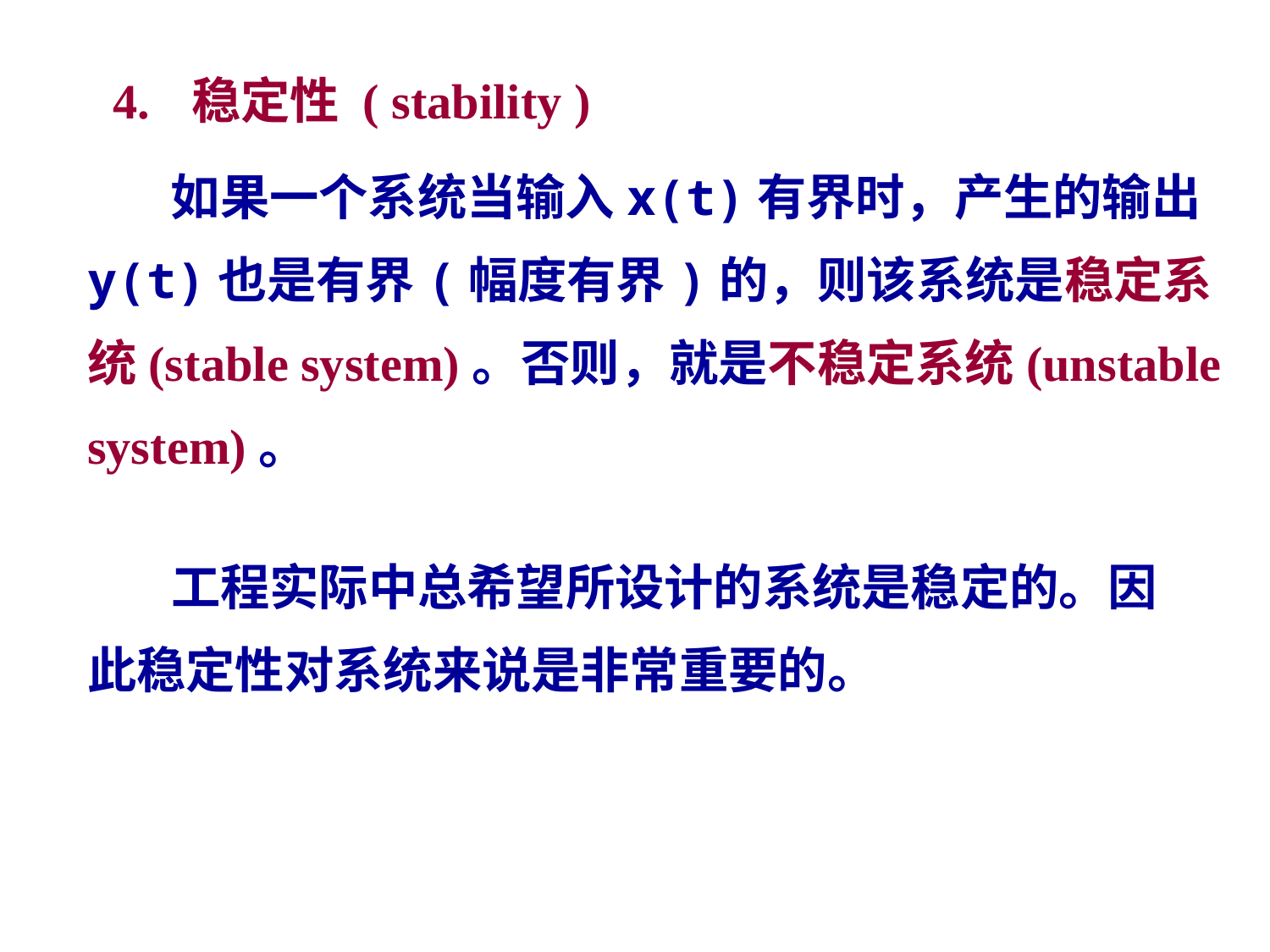

4. 稳定性 ( stability )
  　如果一个系统当输入x(t)有界时，产生的输出y(t)也是有界(幅度有界)的，则该系统是稳定系统(stable system)。否则，就是不稳定系统(unstable system)。
  　工程实际中总希望所设计的系统是稳定的。因此稳定性对系统来说是非常重要的。
79